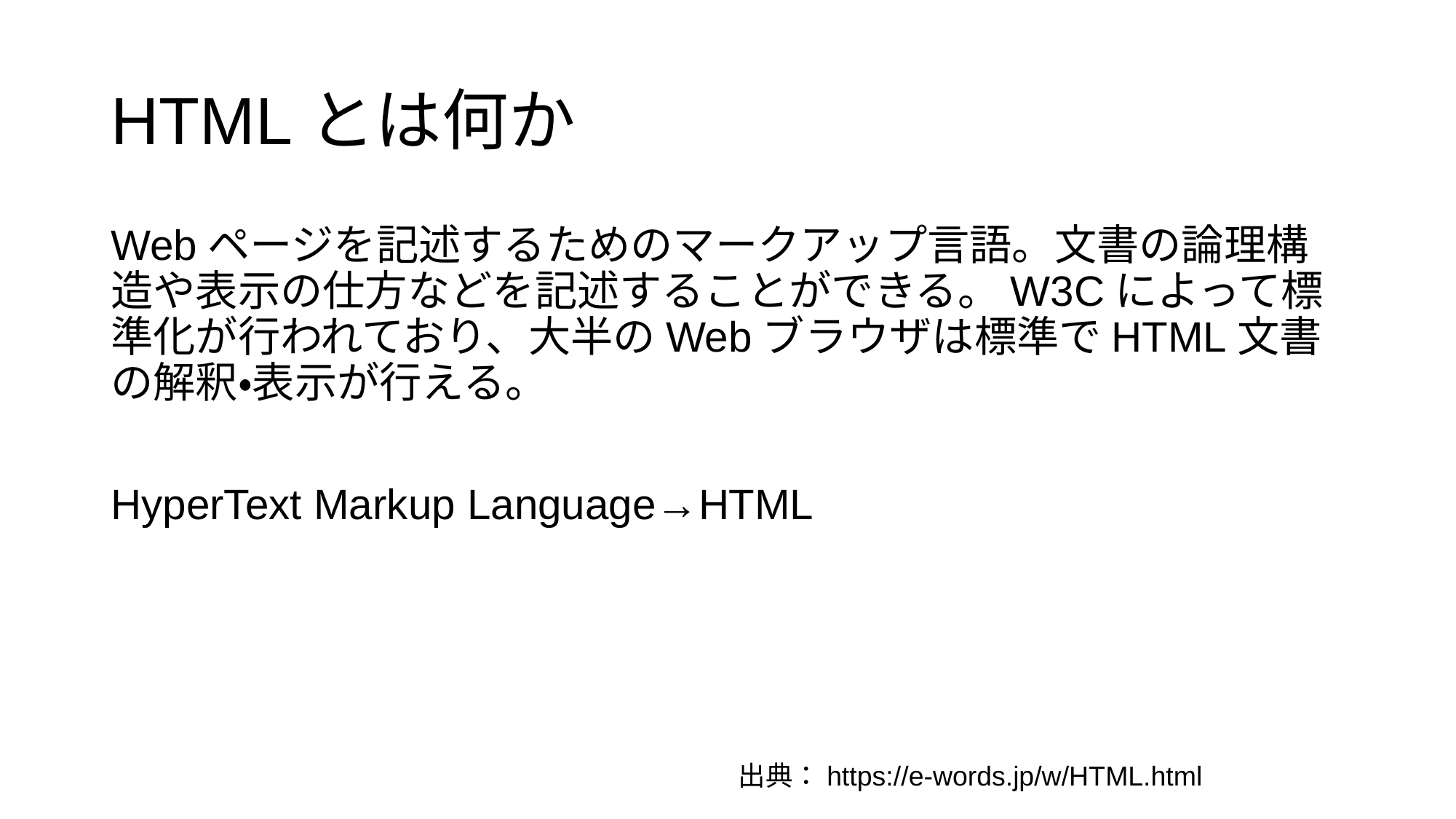

# HTMLとは何か
Webページを記述するためのマークアップ言語。文書の論理構造や表示の仕方などを記述することができる。W3Cによって標準化が行われており、大半のWebブラウザは標準でHTML文書の解釈・表示が行える。

HyperText Markup Language→HTML
出典：https://e-words.jp/w/HTML.html